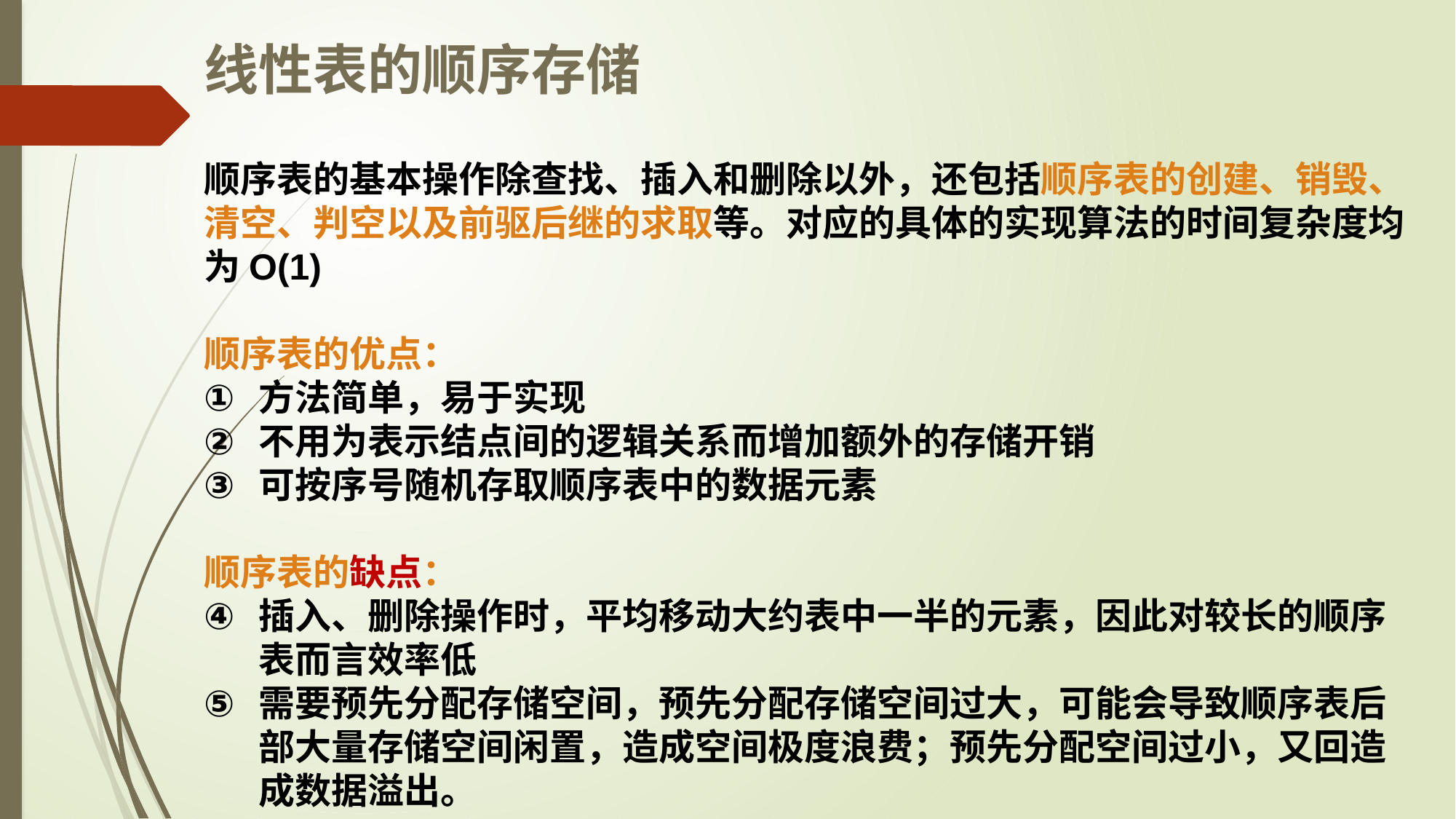

线性表的顺序存储

顺序表的基本操作除查找、插入和删除以外，还包括顺序表的创建、销毁、清空、判空以及前驱后继的求取等。对应的具体的实现算法的时间复杂度均为O(1)

顺序表的优点：
方法简单，易于实现
不用为表示结点间的逻辑关系而增加额外的存储开销
可按序号随机存取顺序表中的数据元素

顺序表的缺点：
插入、删除操作时，平均移动大约表中一半的元素，因此对较长的顺序表而言效率低
需要预先分配存储空间，预先分配存储空间过大，可能会导致顺序表后部大量存储空间闲置，造成空间极度浪费；预先分配空间过小，又回造成数据溢出。